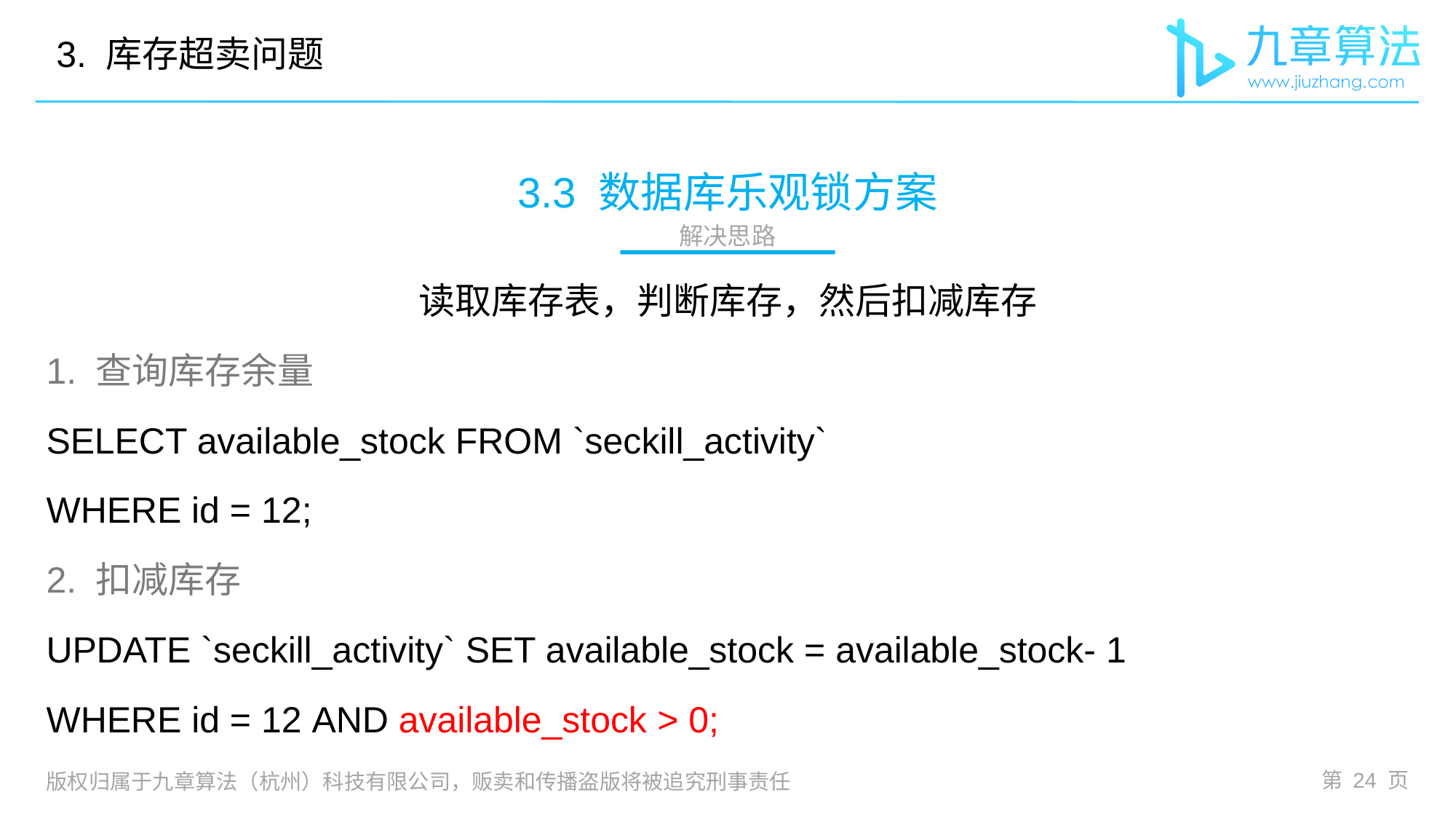

3. 库存超卖问题
# 3.3 数据库乐观锁方案
解决思路
读取库存表，判断库存，然后扣减库存
1. 查询库存余量
SELECT available_stock FROM `seckill_activity`
WHERE id = 12;
2. 扣减库存
UPDATE `seckill_activity` SET available_stock = available_stock- 1
WHERE id = 12 AND available_stock > 0;